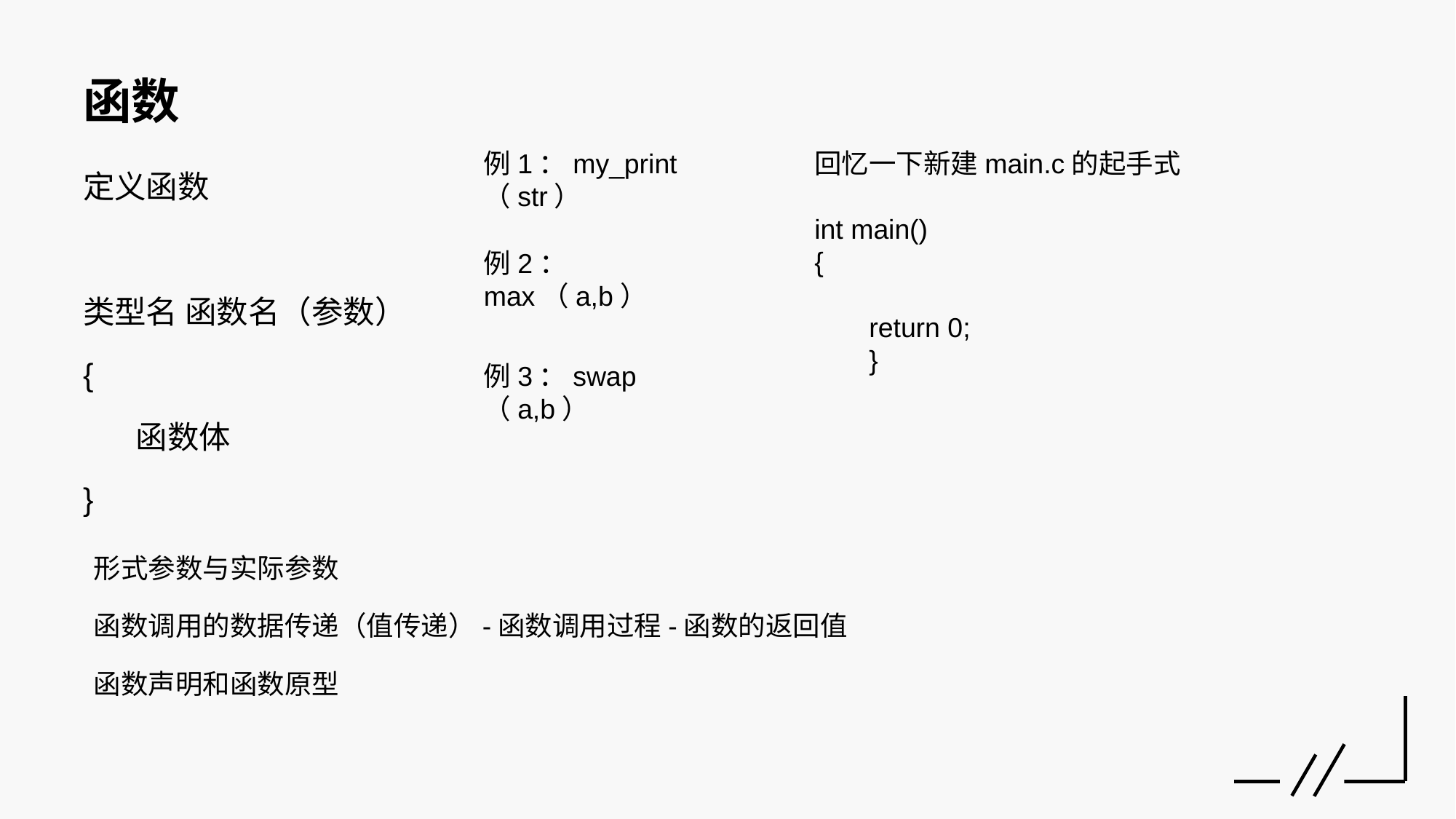

# 函数
例1：my_print（str）
回忆一下新建main.c的起手式

int main()
{

return 0;
}
定义函数

类型名 函数名（参数）
{
函数体
}

例2：max（a,b）
例3：swap（a,b）
形式参数与实际参数
函数调用的数据传递（值传递）-函数调用过程-函数的返回值
函数声明和函数原型